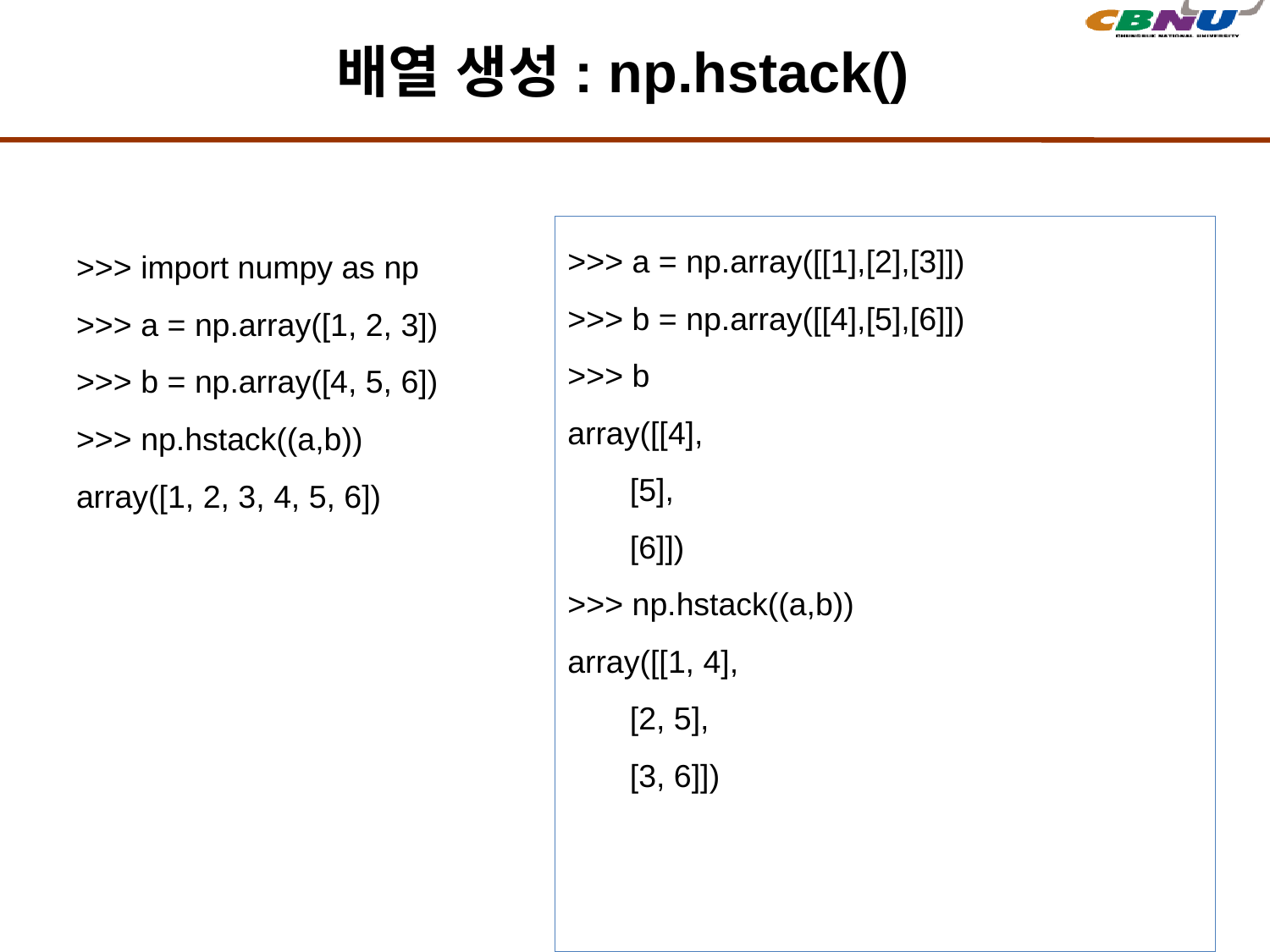

# 배열 생성: np.hstack()
>>> a = np.array([[1],[2],[3]])
>>> b = np.array([[4],[5],[6]])
>>> b
array([[4],
       [5],
       [6]])
>>> np.hstack((a,b))
array([[1, 4],
       [2, 5],
       [3, 6]])
>>> import numpy as np
>>> a = np.array([1, 2, 3])
>>> b = np.array([4, 5, 6])
>>> np.hstack((a,b))
array([1, 2, 3, 4, 5, 6])